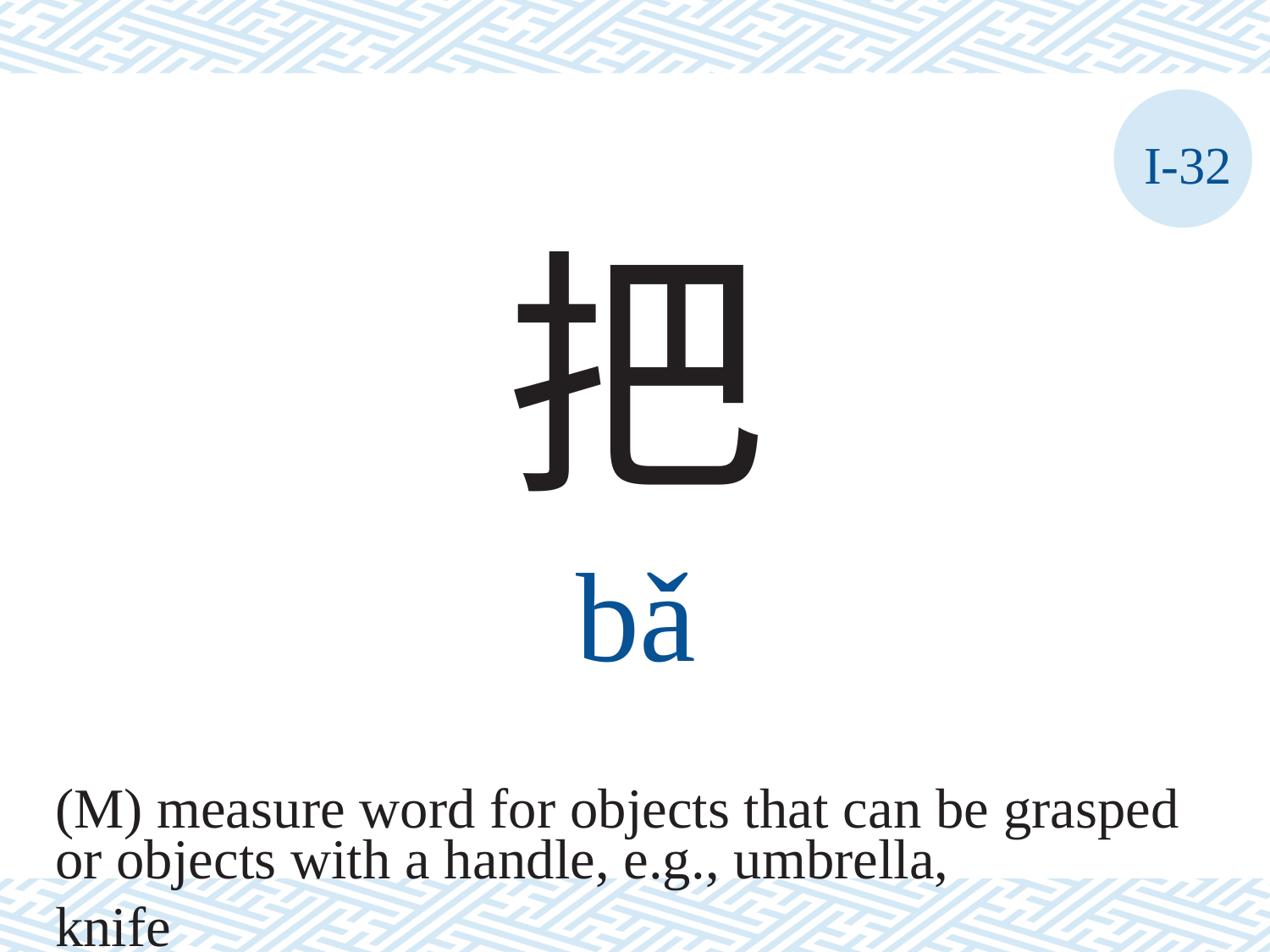

I-32
把
bǎ
(M) measure word for objects that can be grasped
or objects with a handle, e.g., umbrella, knife